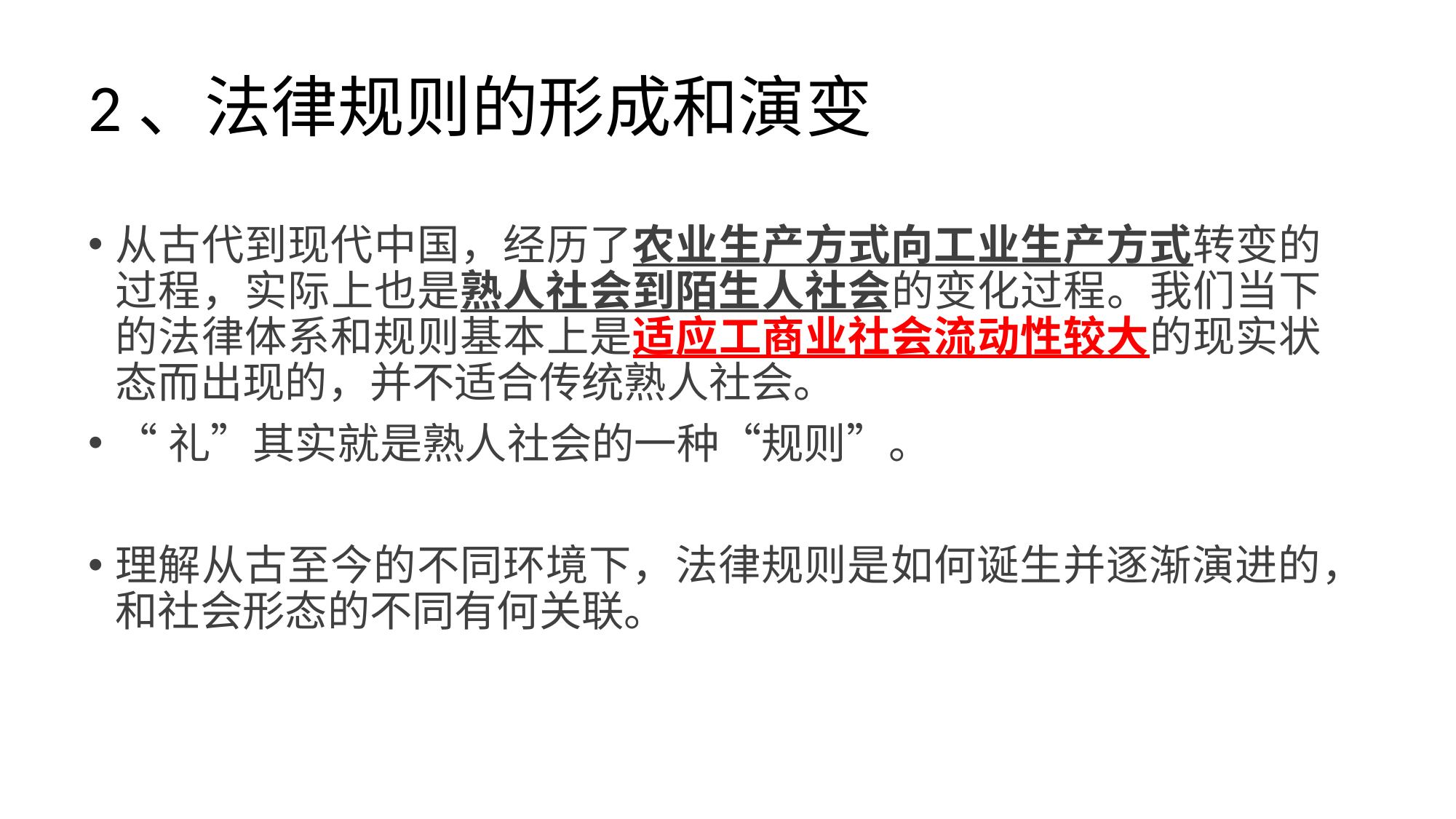

# 2、法律规则的形成和演变
从古代到现代中国，经历了农业生产方式向工业生产方式转变的过程，实际上也是熟人社会到陌生人社会的变化过程。我们当下的法律体系和规则基本上是适应工商业社会流动性较大的现实状态而出现的，并不适合传统熟人社会。
“礼”其实就是熟人社会的一种“规则”。

理解从古至今的不同环境下，法律规则是如何诞生并逐渐演进的，和社会形态的不同有何关联。